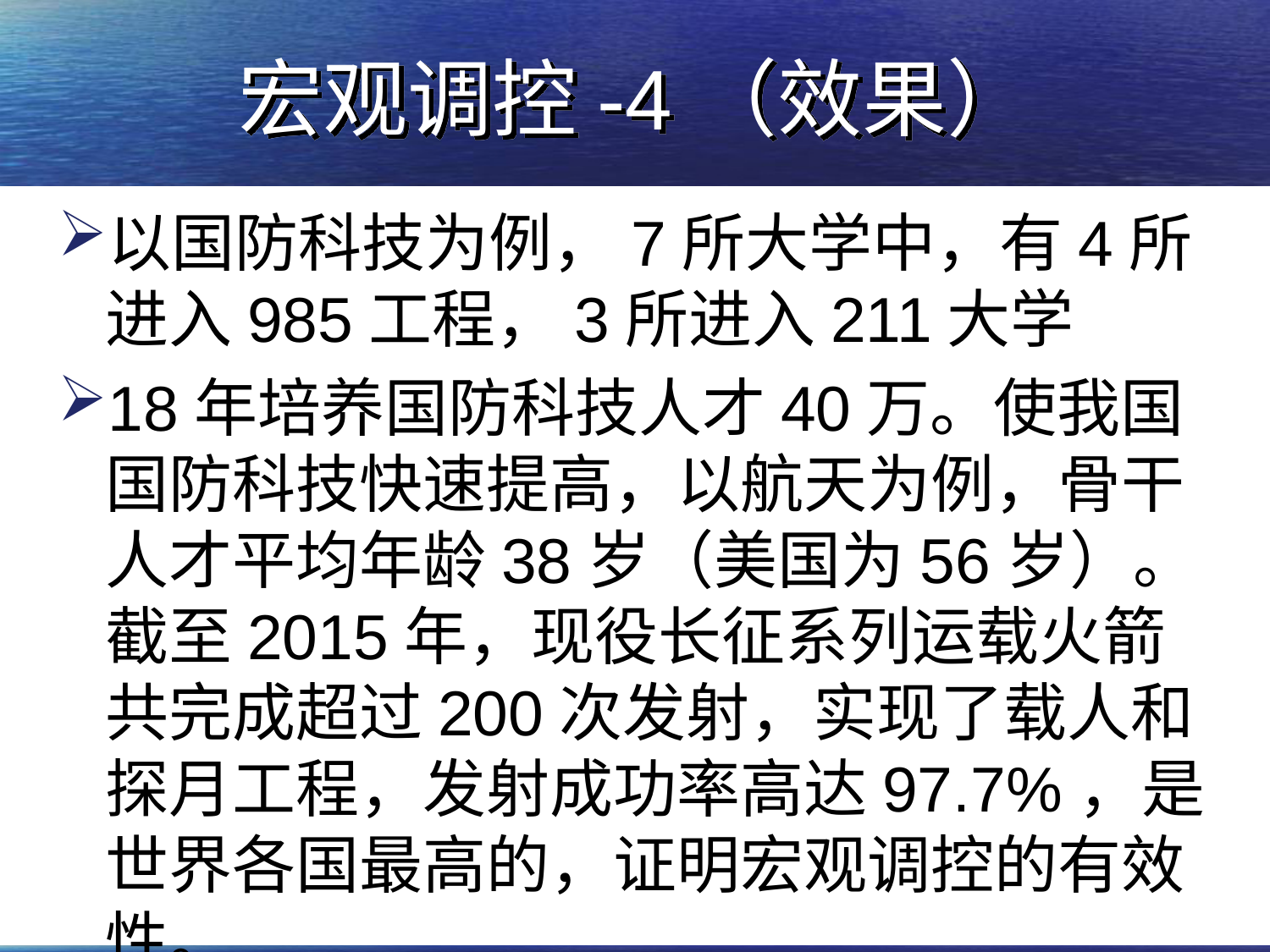

# 宏观调控-4（效果）
以国防科技为例，7所大学中，有4所进入985工程，3所进入211大学
18年培养国防科技人才40万。使我国国防科技快速提高，以航天为例，骨干人才平均年龄38岁（美国为56岁）。截至2015年，现役长征系列运载火箭共完成超过200次发射，实现了载人和探月工程，发射成功率高达97.7%，是世界各国最高的，证明宏观调控的有效性。